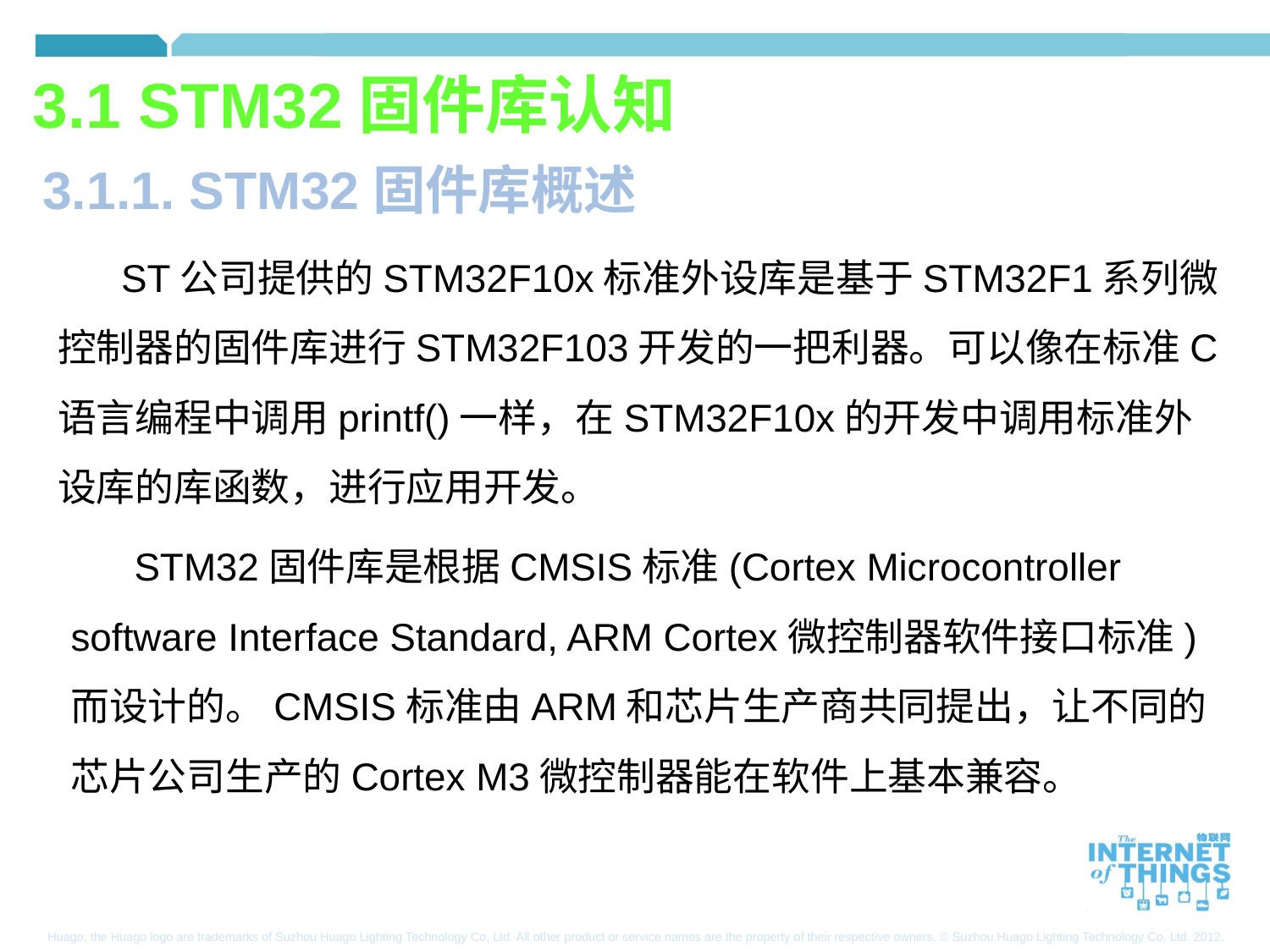

3.1 STM32固件库认知
3.1.1. STM32固件库概述
ST公司提供的STM32F10x标准外设库是基于STM32F1系列微控制器的固件库进行STM32F103开发的一把利器。可以像在标准C语言编程中调用printf()一样，在STM32F10x的开发中调用标准外设库的库函数，进行应用开发。
STM32固件库是根据CMSIS标准(Cortex Microcontroller software Interface Standard, ARM Cortex微控制器软件接口标准)而设计的。CMSIS标准由ARM和芯片生产商共同提出，让不同的芯片公司生产的Cortex M3微控制器能在软件上基本兼容。